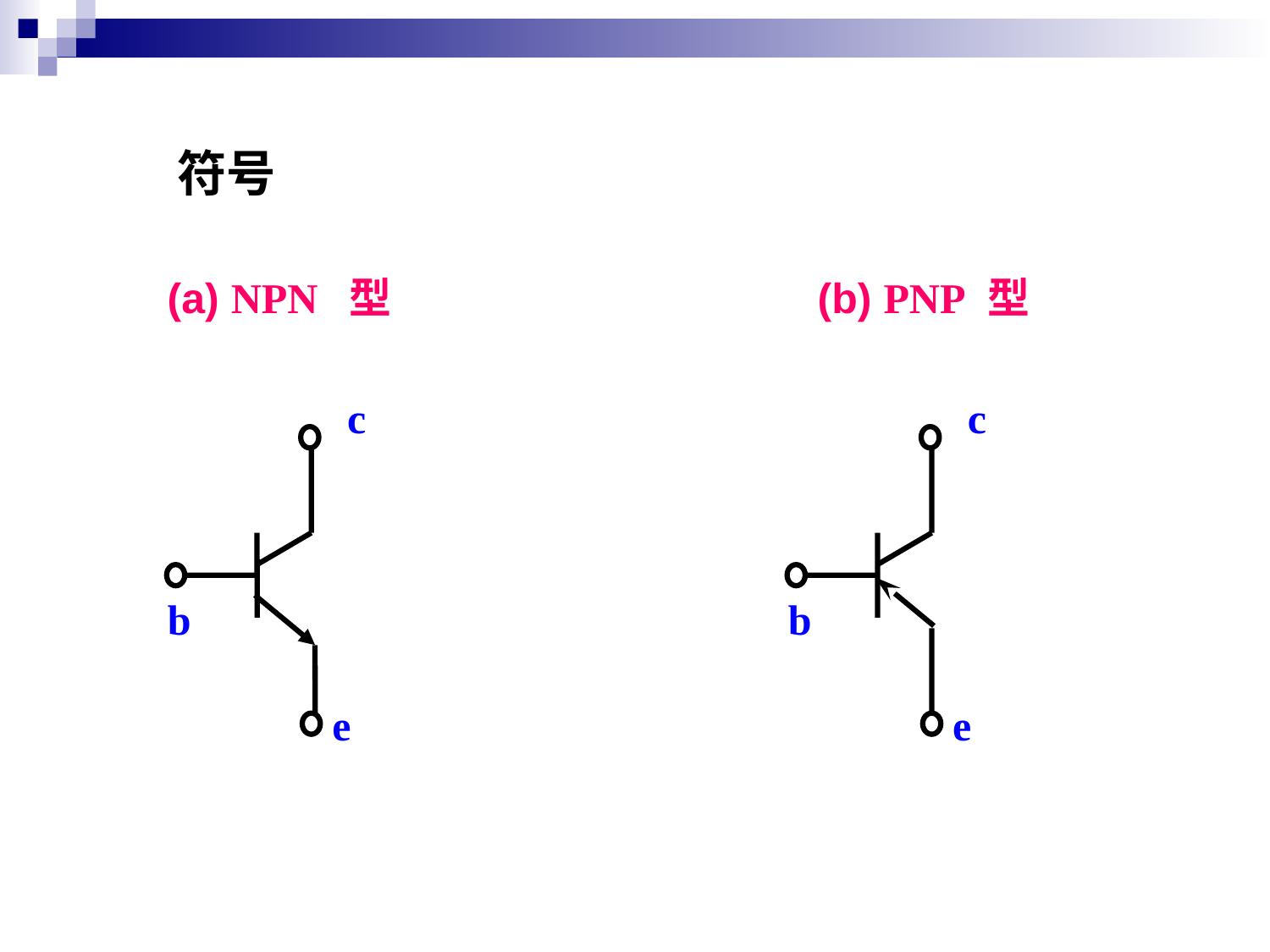

符号
(a) NPN  型
(b) PNP 型
c
c

b
b

e
e

48